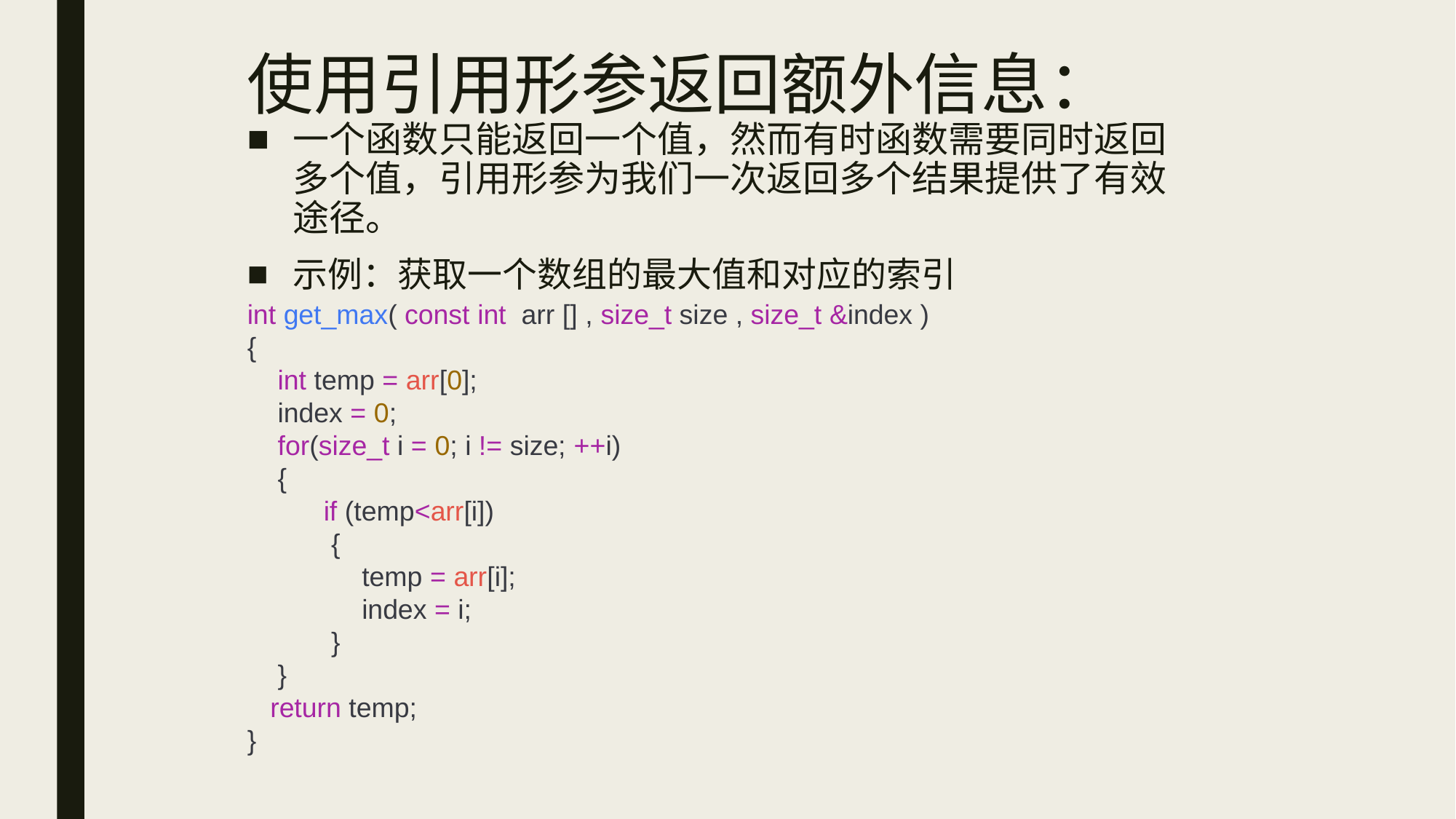

使用引用形参返回额外信息：
一个函数只能返回一个值，然而有时函数需要同时返回多个值，引用形参为我们一次返回多个结果提供了有效途径。
示例：获取一个数组的最大值和对应的索引

int get_max( const int  arr [] , size_t size , size_t &index )
{
    int temp = arr[0];
    index = 0;
    for(size_t i = 0; i != size; ++i)
    {
          if (temp<arr[i])
           {
               temp = arr[i];
               index = i;
           }
    }
   return temp;
}